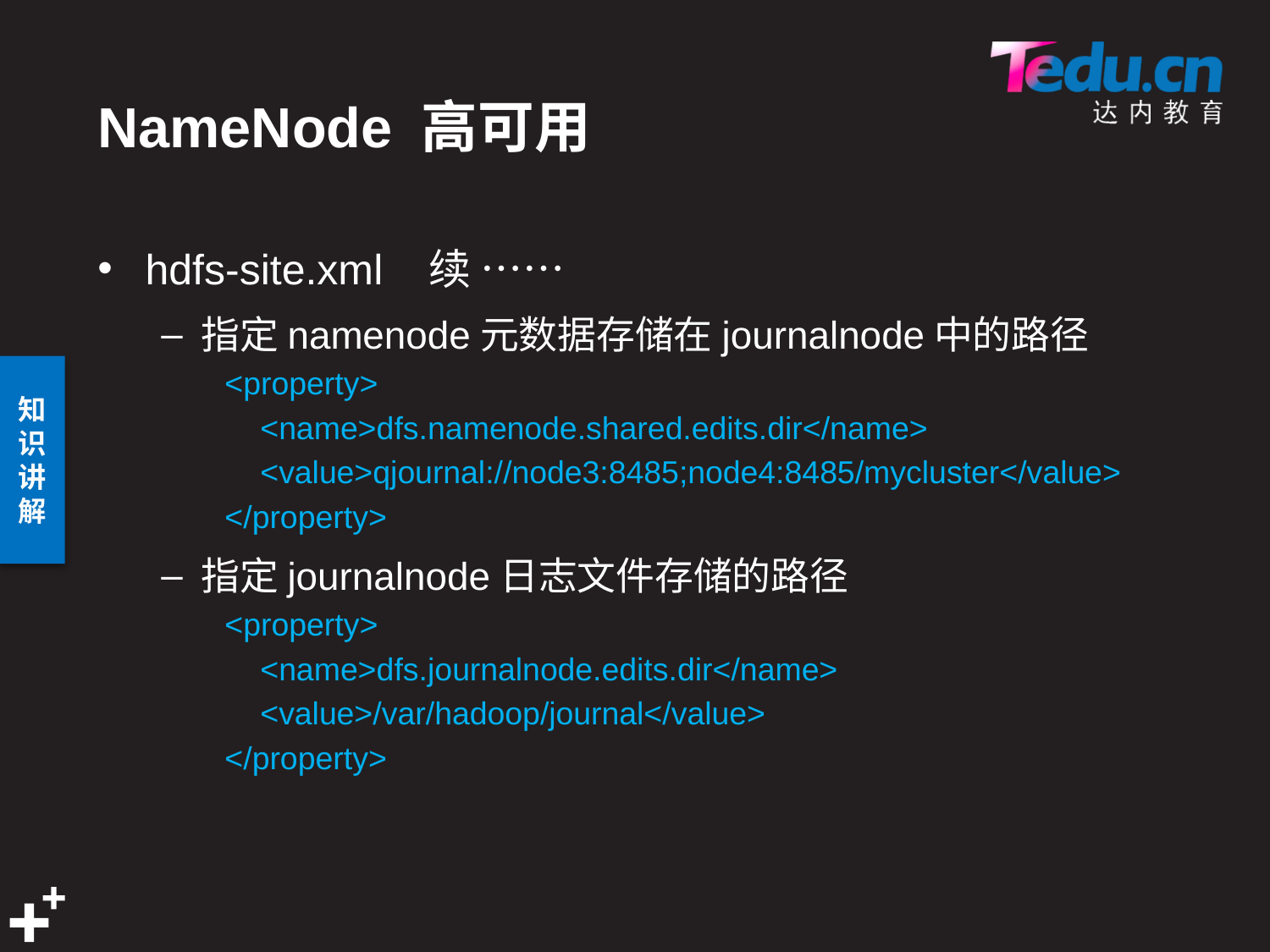

# NameNode 高可用
hdfs-site.xml   续 ……
指定namenode元数据存储在journalnode中的路径
<property>
    <name>dfs.namenode.shared.edits.dir</name>
    <value>qjournal://node3:8485;node4:8485/mycluster</value>
</property>
指定journalnode日志文件存储的路径
<property>
    <name>dfs.journalnode.edits.dir</name>
    <value>/var/hadoop/journal</value>
</property>